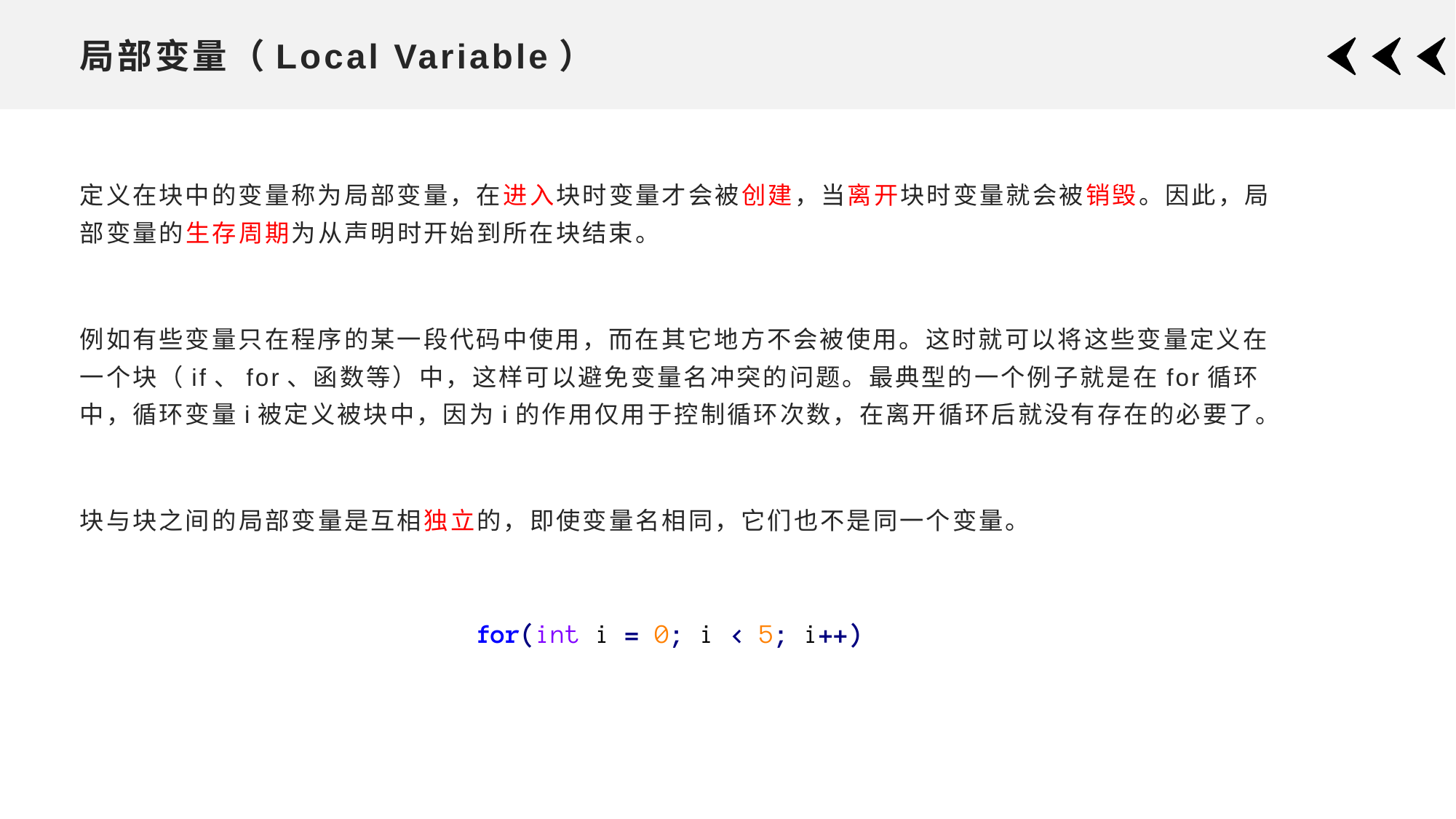

# 局部变量（Local Variable）
定义在块中的变量称为局部变量，在进入块时变量才会被创建，当离开块时变量就会被销毁。因此，局部变量的生存周期为从声明时开始到所在块结束。

例如有些变量只在程序的某一段代码中使用，而在其它地方不会被使用。这时就可以将这些变量定义在一个块（if、for、函数等）中，这样可以避免变量名冲突的问题。最典型的一个例子就是在for循环中，循环变量i被定义被块中，因为i的作用仅用于控制循环次数，在离开循环后就没有存在的必要了。

块与块之间的局部变量是互相独立的，即使变量名相同，它们也不是同一个变量。
for(int i = 0; i < 5; i++)